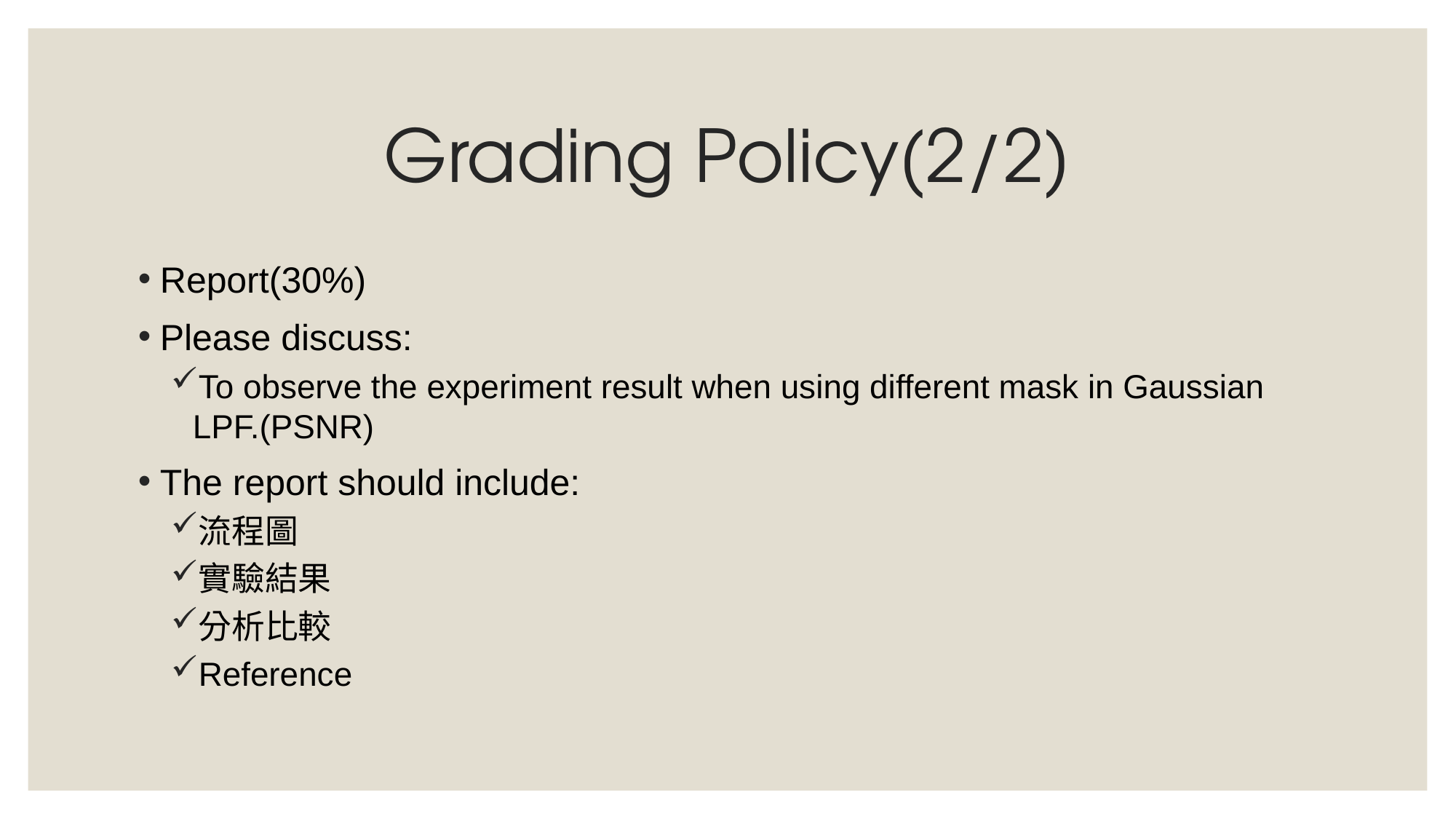

# Grading Policy(2/2)
Report(30%)
Please discuss:
To observe the experiment result when using different mask in Gaussian LPF.(PSNR)
The report should include:
流程圖
實驗結果
分析比較
Reference